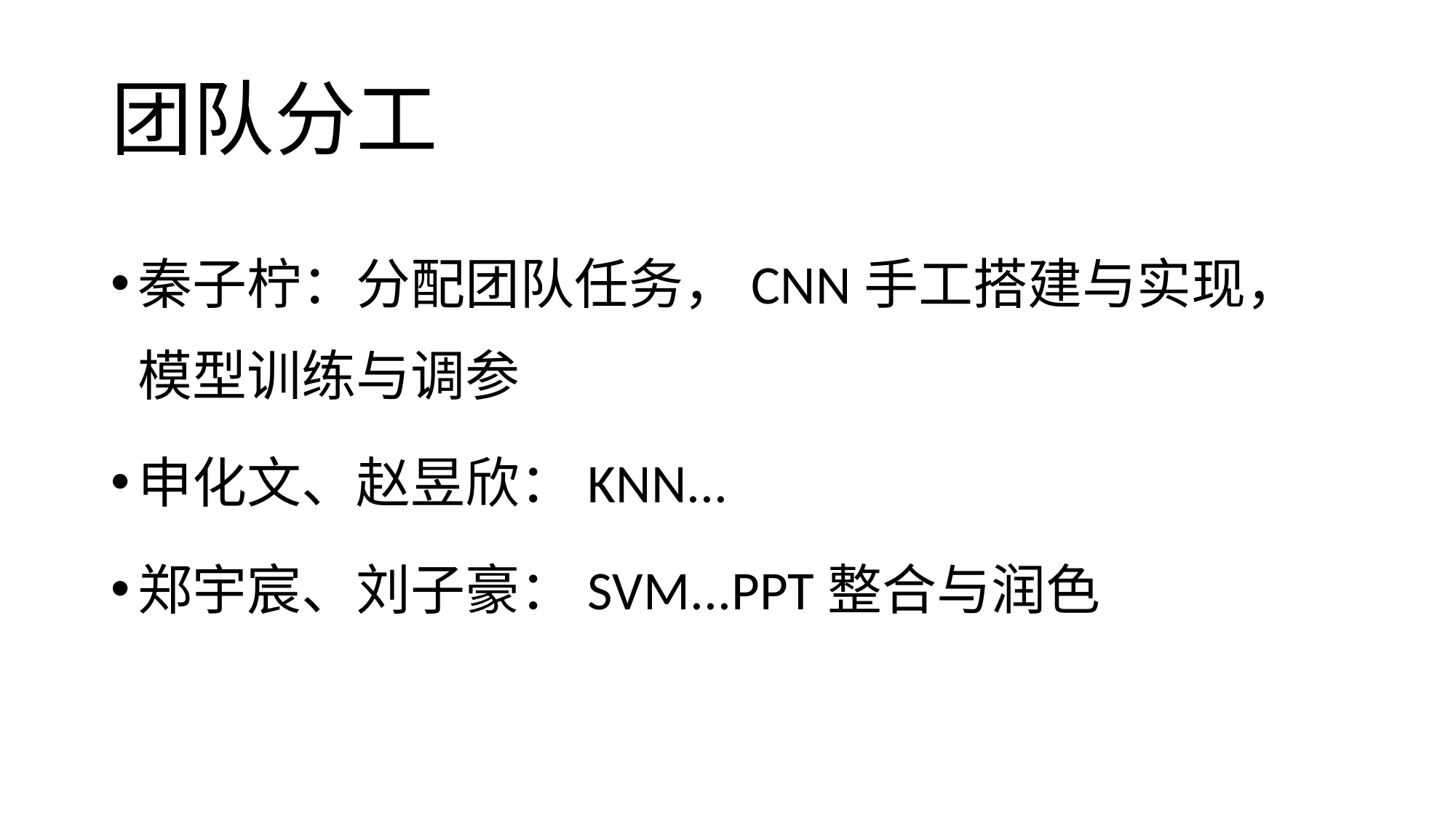

# 团队分工
秦子柠：分配团队任务，CNN手工搭建与实现，模型训练与调参
申化文、赵昱欣：KNN...
郑宇宸、刘子豪：SVM...PPT整合与润色